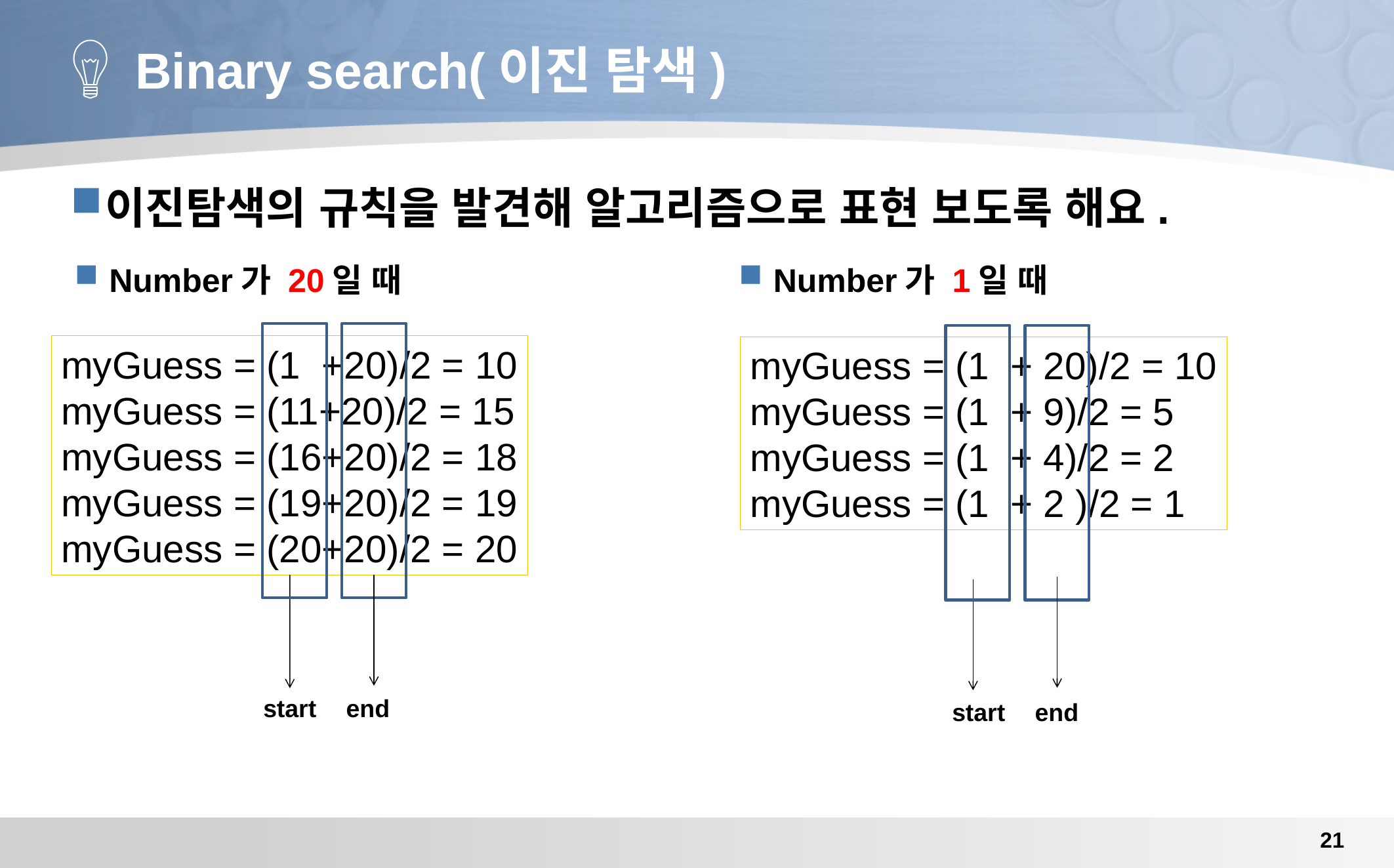

# Binary search(이진 탐색)
이진탐색의 규칙을 발견해 알고리즘으로 표현 보도록 해요.
Number가 20일 때
Number가 1일 때

myGuess = (1  +20)/2 = 10
myGuess = (11+20)/2 = 15
myGuess = (16+20)/2 = 18
myGuess = (19+20)/2 = 19
myGuess = (20+20)/2 = 20
myGuess = (1  + 20)/2 = 10
myGuess = (1  + 9)/2 = 5
myGuess = (1  + 4)/2 = 2
myGuess = (1  + 2 )/2 = 1
start
end
start
end
21